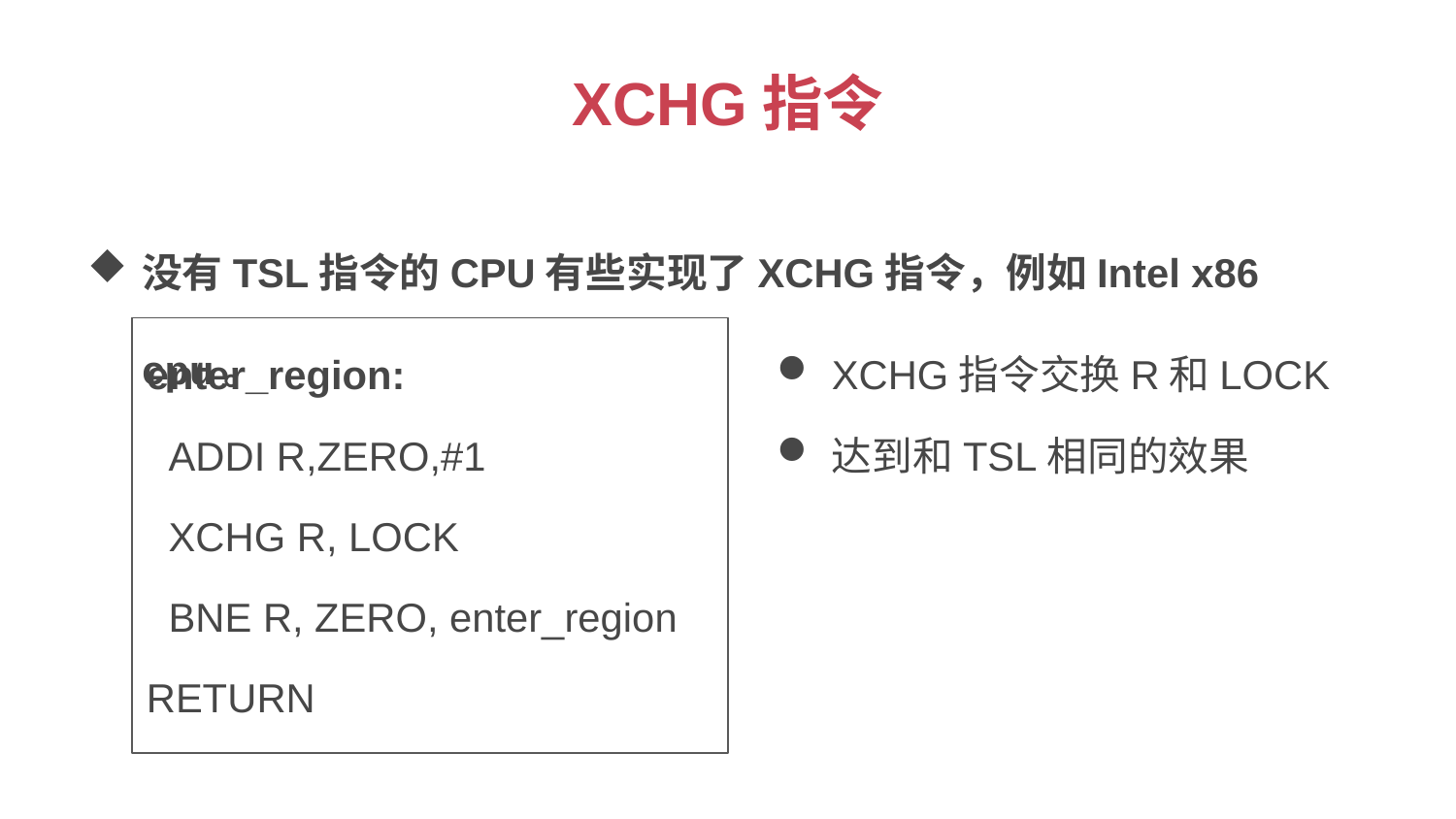

# XCHG指令
没有TSL指令的CPU有些实现了XCHG指令，例如Intel x86 cpu。

enter_region:
  ADDI R,ZERO,#1
  XCHG R, LOCK
  BNE R, ZERO, enter_region
RETURN
XCHG指令交换R和LOCK
达到和TSL相同的效果